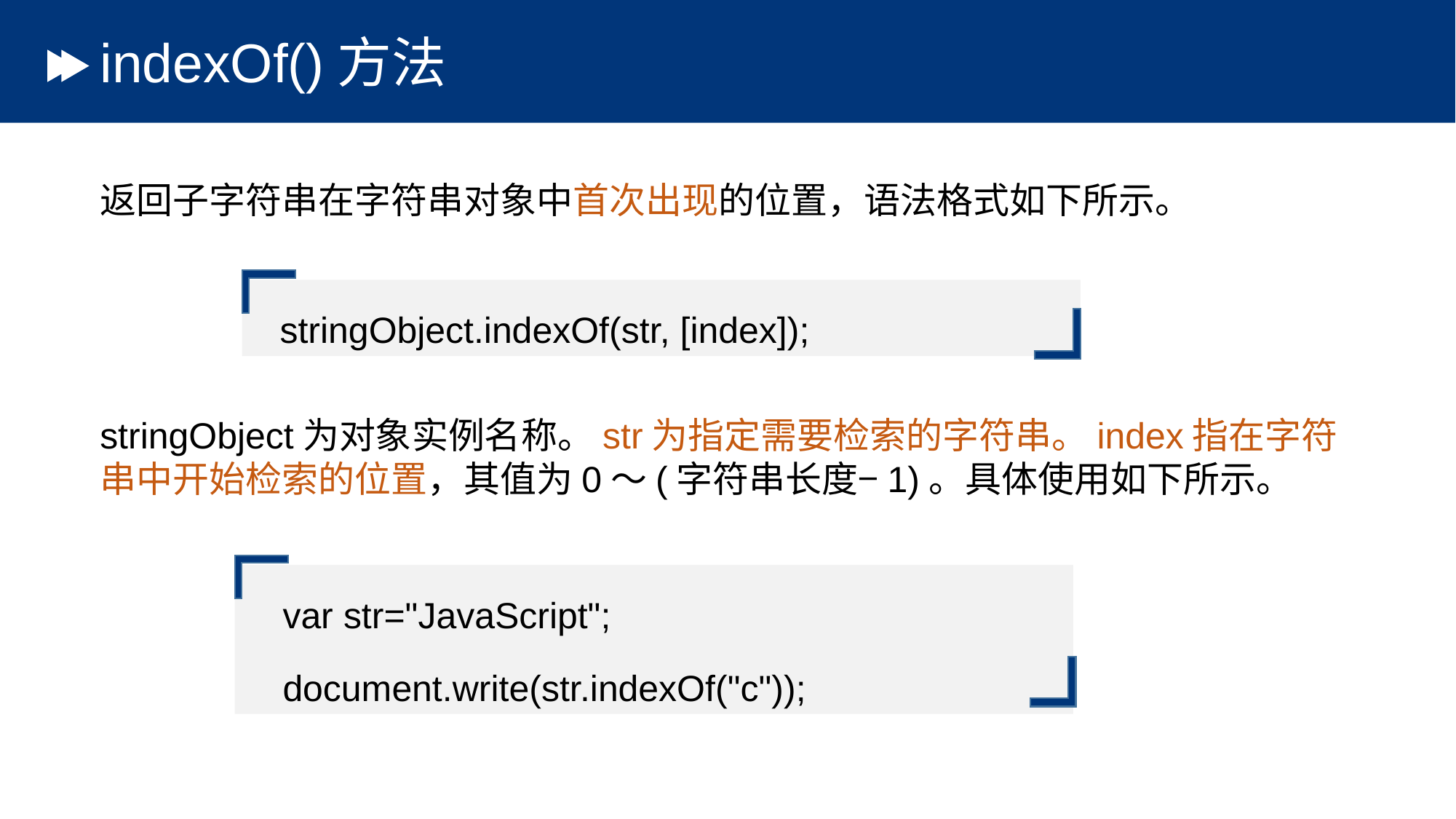

# indexOf()方法
返回子字符串在字符串对象中首次出现的位置，语法格式如下所示。

stringObject.indexOf(str, [index]);

stringObject为对象实例名称。str为指定需要检索的字符串。index指在字符串中开始检索的位置，其值为0～(字符串长度−1)。具体使用如下所示。

 var str="JavaScript";
 document.write(str.indexOf("c"));